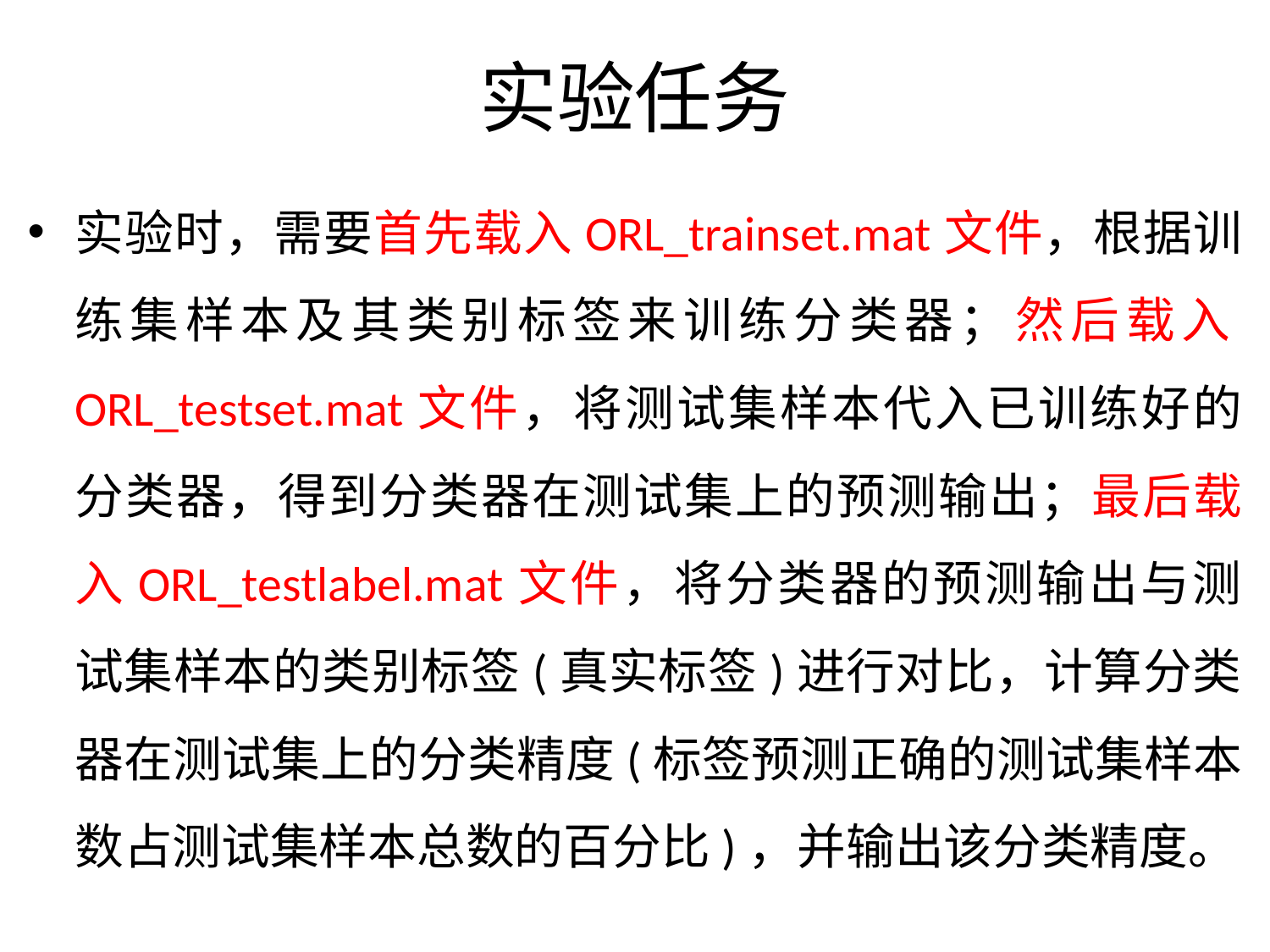

# 实验任务
实验时，需要首先载入ORL_trainset.mat文件，根据训练集样本及其类别标签来训练分类器；然后载入ORL_testset.mat文件，将测试集样本代入已训练好的分类器，得到分类器在测试集上的预测输出；最后载入ORL_testlabel.mat文件，将分类器的预测输出与测试集样本的类别标签(真实标签)进行对比，计算分类器在测试集上的分类精度(标签预测正确的测试集样本数占测试集样本总数的百分比)，并输出该分类精度。